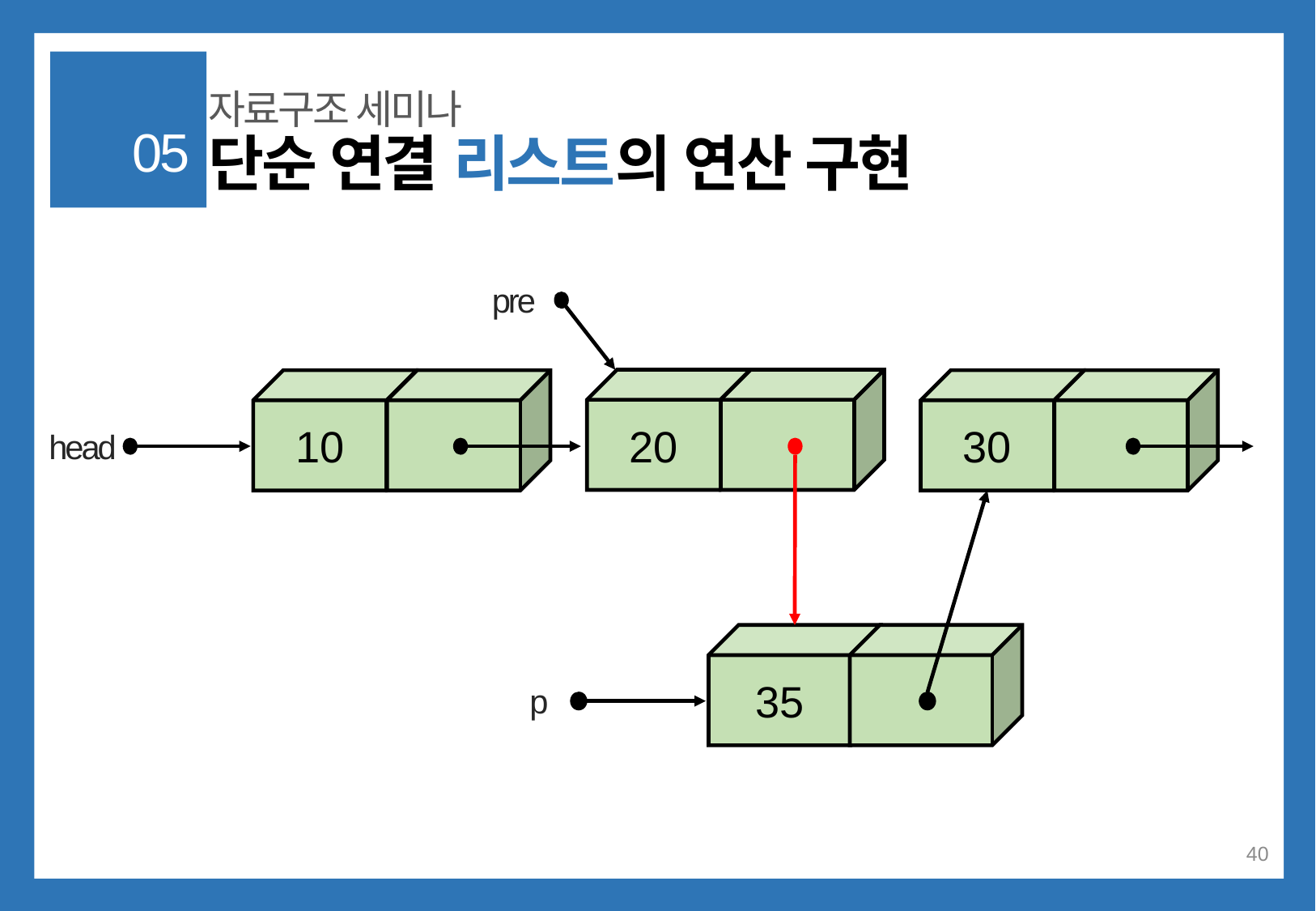

자료구조 세미나
05
단순 연결 리스트의 연산 구현
pre

20

10

30

head

35

p

40